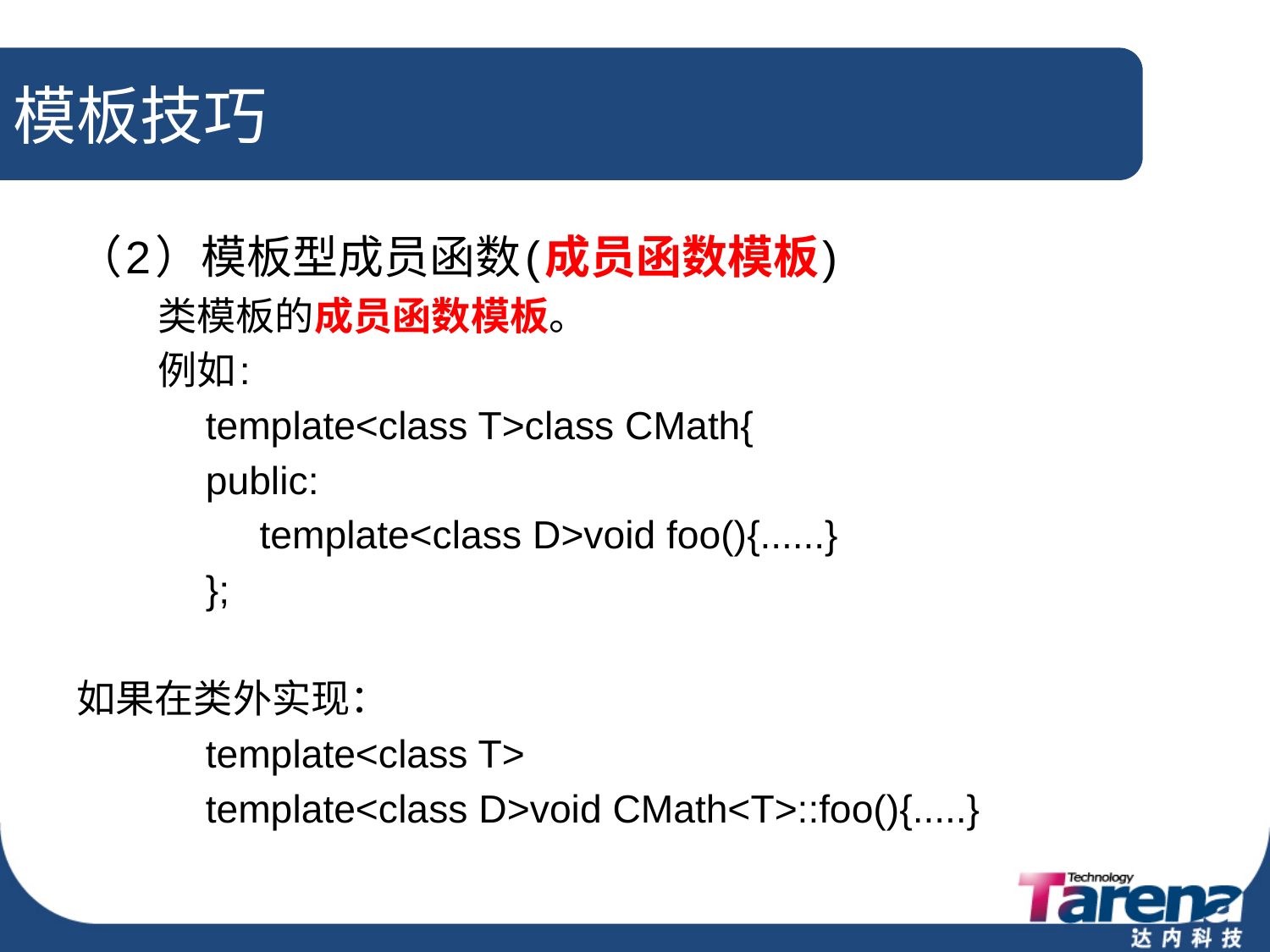

# 模板技巧
（2）模板型成员函数(成员函数模板)
         类模板的成员函数模板。
         例如:
            template<class T>class CMath{
            public:
                 template<class D>void foo(){......}
            };

如果在类外实现：
            template<class T>
            template<class D>void CMath<T>::foo(){.....}